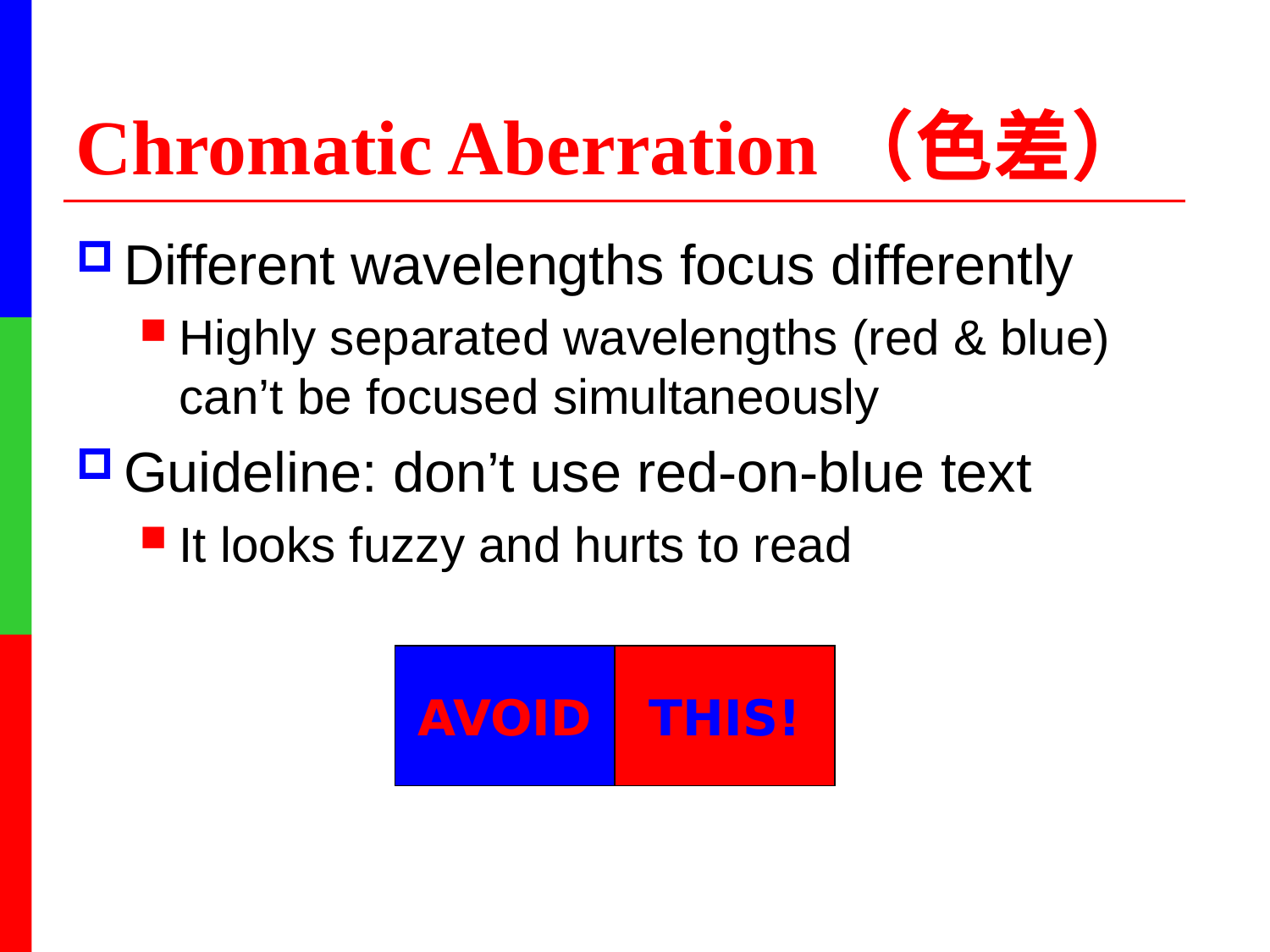

# Chromatic Aberration（色差）
Different wavelengths focus differently
Highly separated wavelengths (red & blue) can’t be focused simultaneously
Guideline: don’t use red-on-blue text
It looks fuzzy and hurts to read
AVOID
THIS!